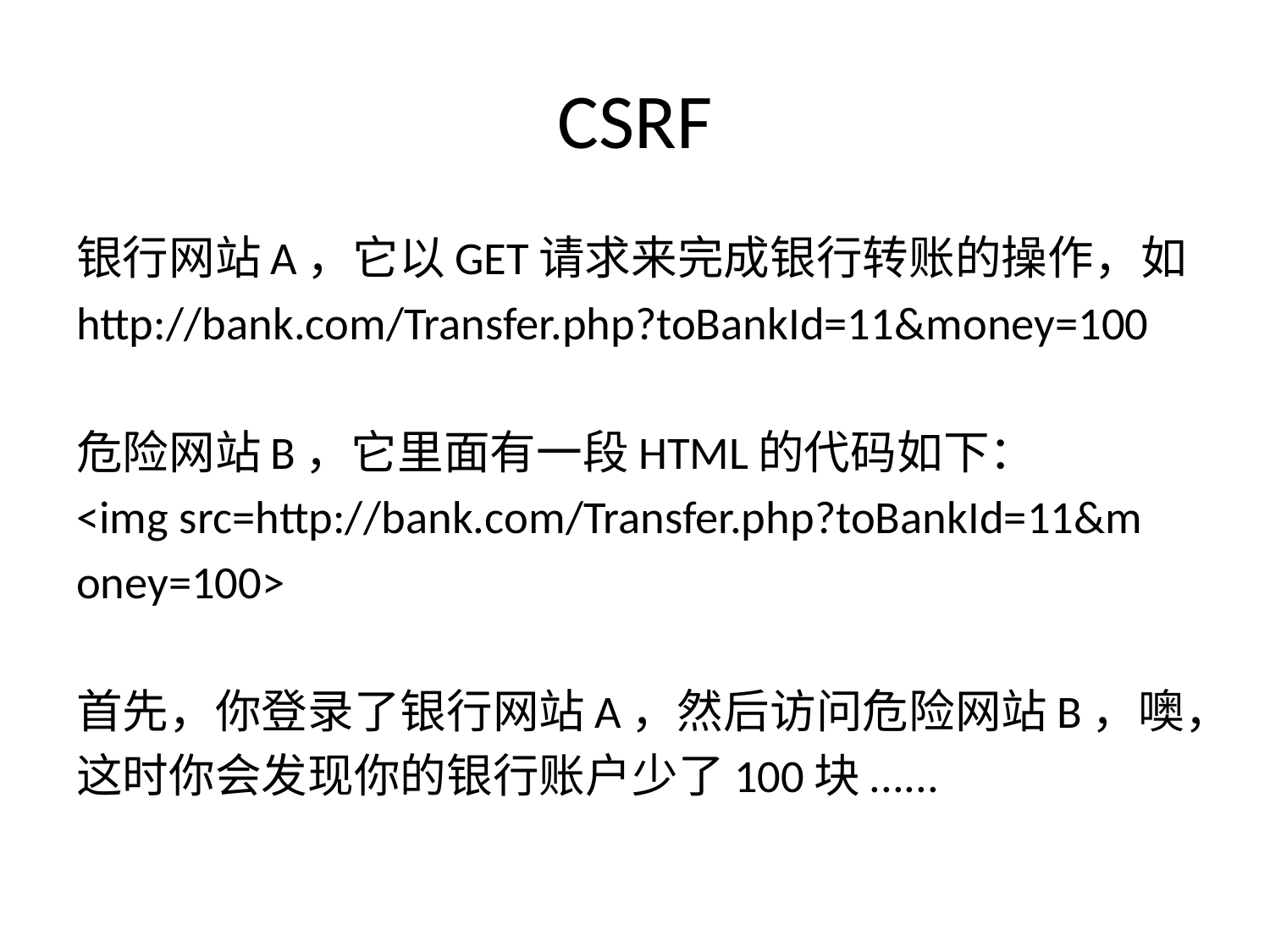

# CSRF
银行网站A，它以GET请求来完成银行转账的操作，如
http://bank.com/Transfer.php?toBankId=11&money=100

危险网站B，它里面有一段HTML的代码如下：
<img src=http://bank.com/Transfer.php?toBankId=11&m
oney=100>

首先，你登录了银行网站A，然后访问危险网站B，噢，
这时你会发现你的银行账户少了100块......